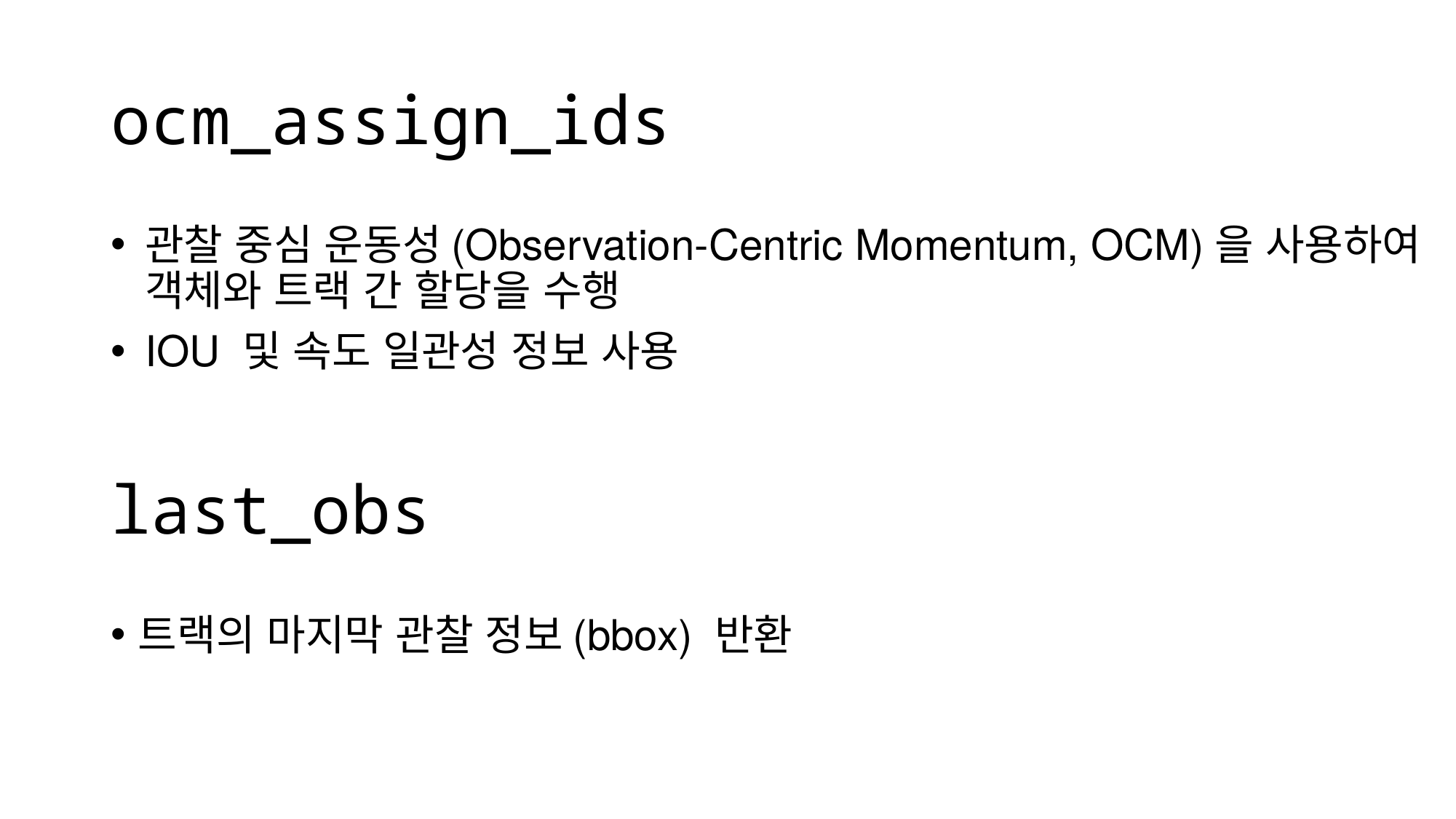

# ocm_assign_ids
관찰 중심 운동성(Observation-Centric Momentum, OCM)을 사용하여 객체와 트랙 간 할당을 수행
IOU 및 속도 일관성 정보 사용

last_obs
트랙의 마지막 관찰 정보(bbox) 반환